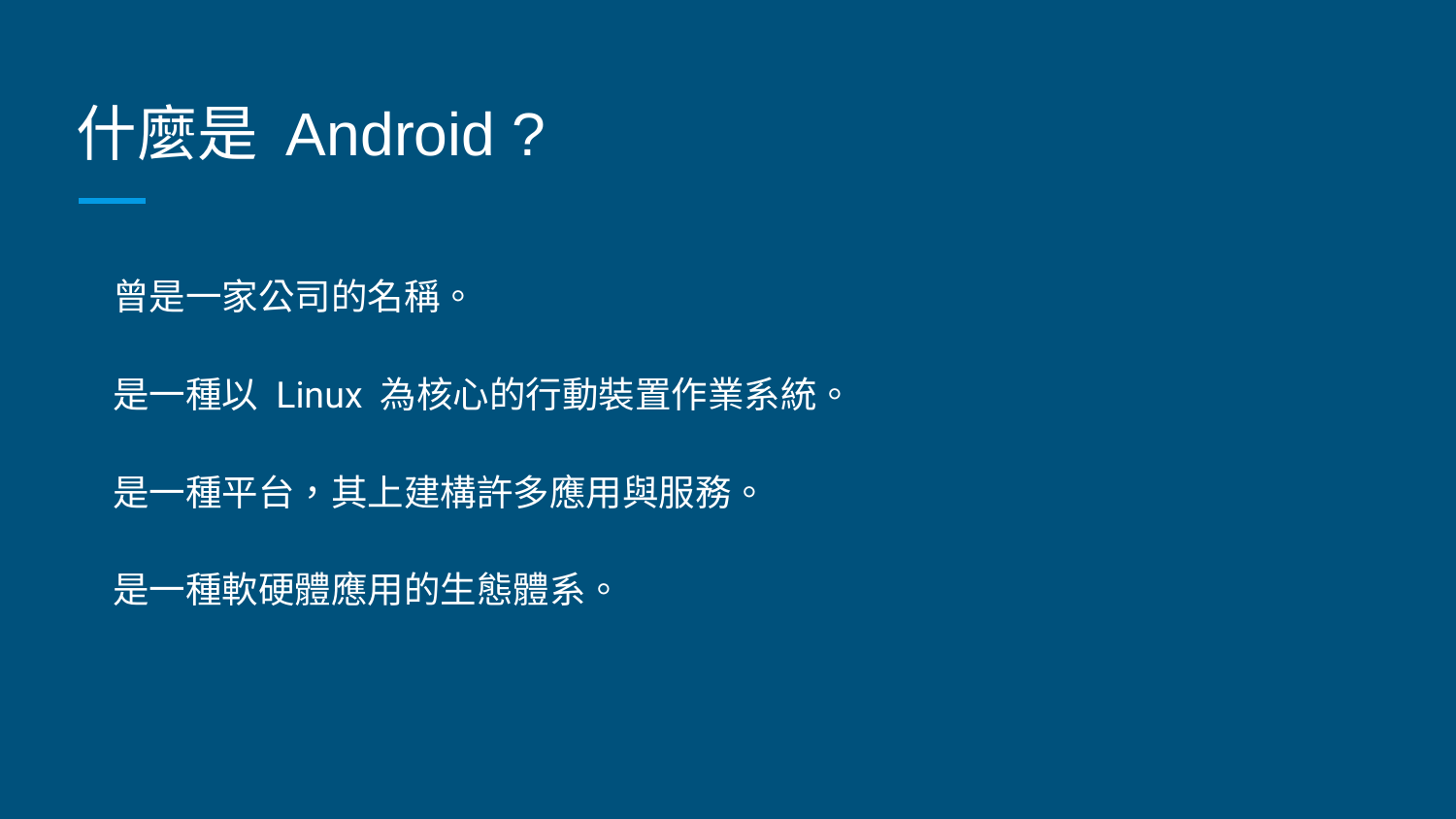

# 什麼是 Android ?
曾是一家公司的名稱。
是一種以 Linux 為核心的行動裝置作業系統。
是一種平台，其上建構許多應用與服務。
是一種軟硬體應用的生態體系。